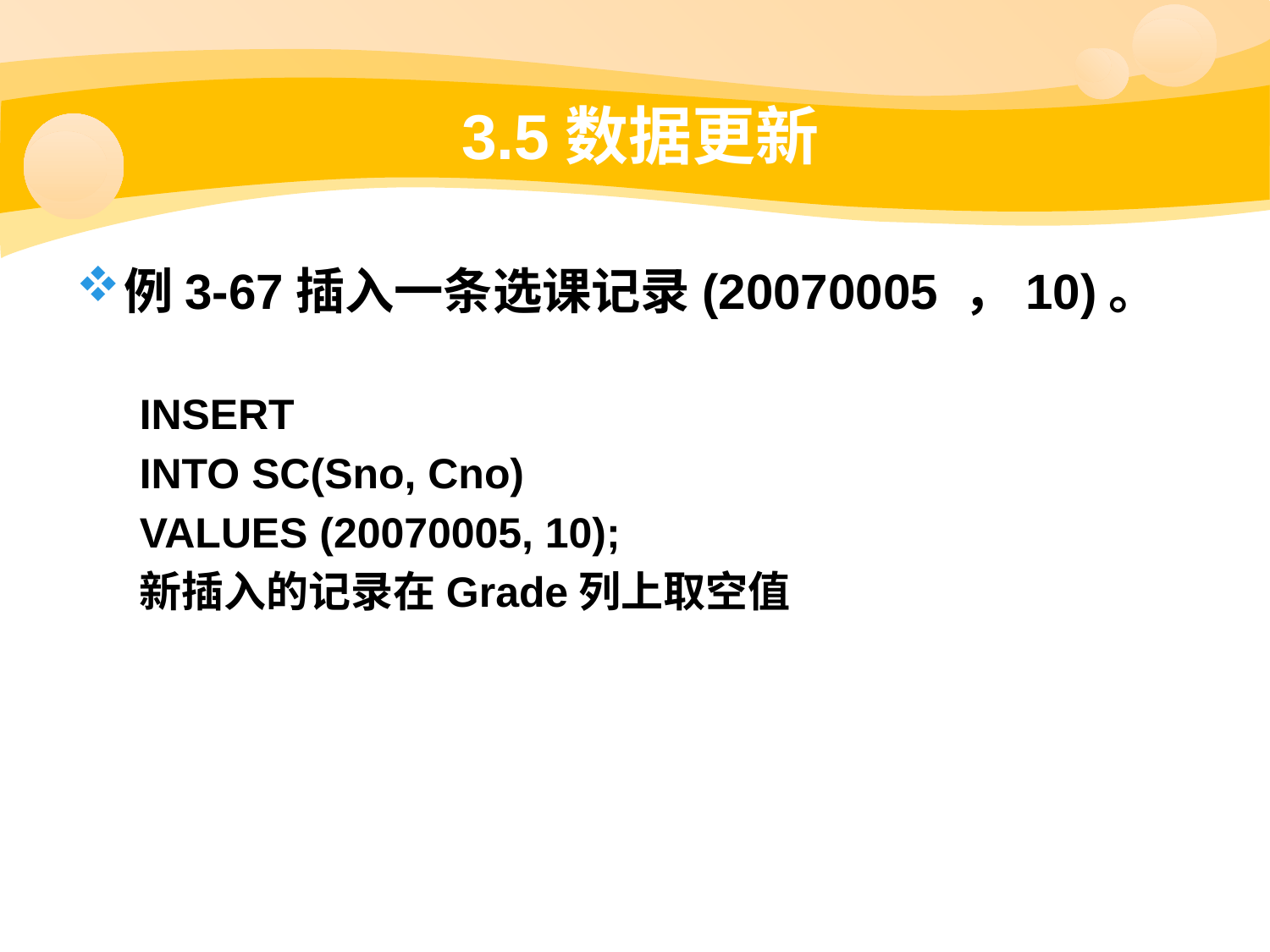

# 3.5数据更新
例3-67插入一条选课记录(20070005 ，10)。

INSERT
INTO SC(Sno, Cno)
VALUES (20070005, 10);
新插入的记录在Grade列上取空值